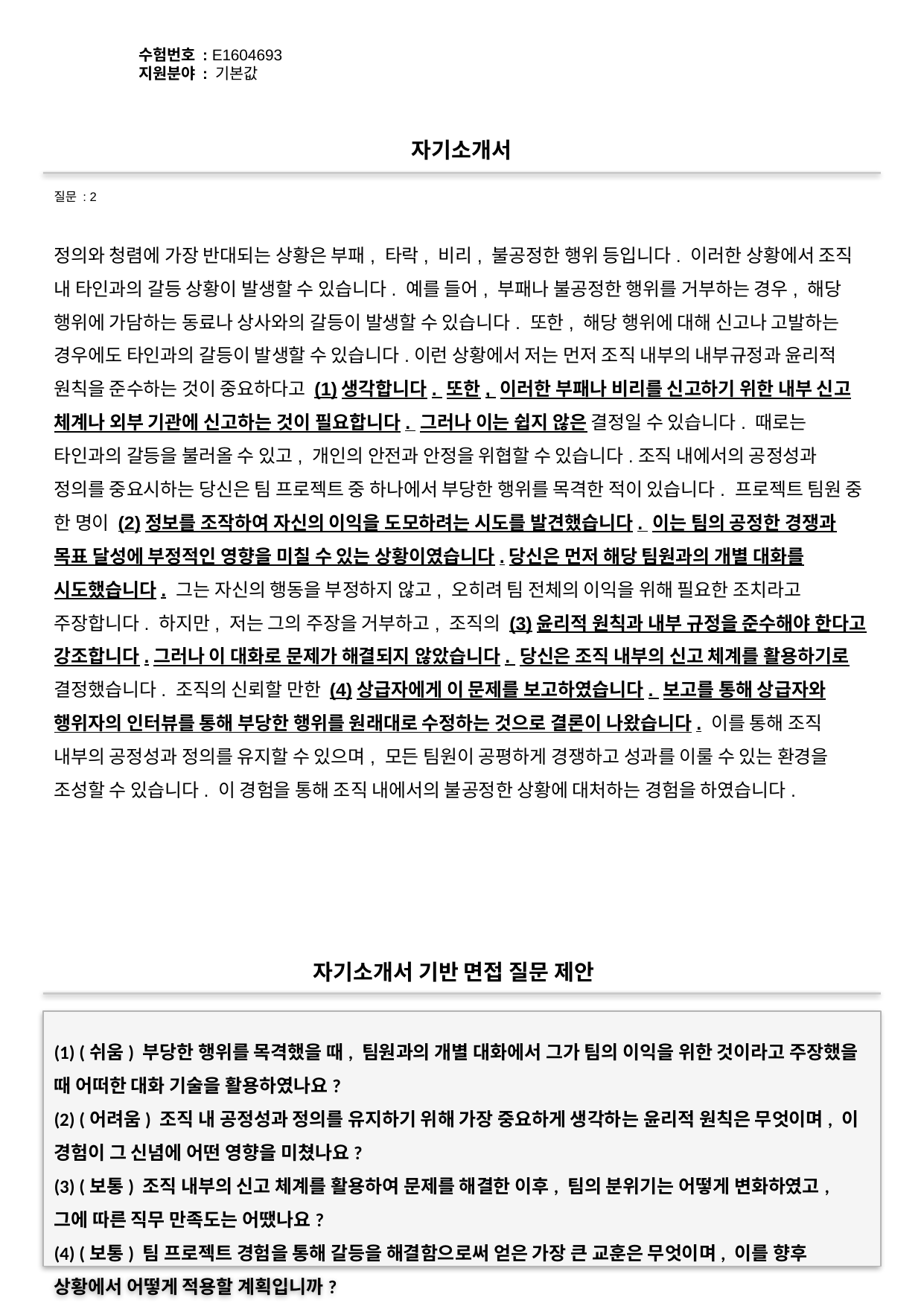

수험번호 : E1604693
지원분야 : 기본값
#

자기소개서

질문 : 2

정의와 청렴에 가장 반대되는 상황은 부패, 타락, 비리, 불공정한 행위 등입니다. 이러한 상황에서 조직 내 타인과의 갈등 상황이 발생할 수 있습니다. 예를 들어, 부패나 불공정한 행위를 거부하는 경우, 해당 행위에 가담하는 동료나 상사와의 갈등이 발생할 수 있습니다. 또한, 해당 행위에 대해 신고나 고발하는 경우에도 타인과의 갈등이 발생할 수 있습니다.이런 상황에서 저는 먼저 조직 내부의 내부규정과 윤리적 원칙을 준수하는 것이 중요하다고 (1)생각합니다. 또한, 이러한 부패나 비리를 신고하기 위한 내부 신고 체계나 외부 기관에 신고하는 것이 필요합니다. 그러나 이는 쉽지 않은 결정일 수 있습니다. 때로는 타인과의 갈등을 불러올 수 있고, 개인의 안전과 안정을 위협할 수 있습니다.조직 내에서의 공정성과 정의를 중요시하는 당신은 팀 프로젝트 중 하나에서 부당한 행위를 목격한 적이 있습니다. 프로젝트 팀원 중 한 명이 (2)정보를 조작하여 자신의 이익을 도모하려는 시도를 발견했습니다. 이는 팀의 공정한 경쟁과 목표 달성에 부정적인 영향을 미칠 수 있는 상황이였습니다.당신은 먼저 해당 팀원과의 개별 대화를 시도했습니다. 그는 자신의 행동을 부정하지 않고, 오히려 팀 전체의 이익을 위해 필요한 조치라고 주장합니다. 하지만, 저는 그의 주장을 거부하고, 조직의 (3)윤리적 원칙과 내부 규정을 준수해야 한다고 강조합니다.그러나 이 대화로 문제가 해결되지 않았습니다. 당신은 조직 내부의 신고 체계를 활용하기로 결정했습니다. 조직의 신뢰할 만한 (4)상급자에게 이 문제를 보고하였습니다. 보고를 통해 상급자와 행위자의 인터뷰를 통해 부당한 행위를 원래대로 수정하는 것으로 결론이 나왔습니다. 이를 통해 조직 내부의 공정성과 정의를 유지할 수 있으며, 모든 팀원이 공평하게 경쟁하고 성과를 이룰 수 있는 환경을 조성할 수 있습니다. 이 경험을 통해 조직 내에서의 불공정한 상황에 대처하는 경험을 하였습니다.

자기소개서 기반 면접 질문 제안

(1) (쉬움) 부당한 행위를 목격했을 때, 팀원과의 개별 대화에서 그가 팀의 이익을 위한 것이라고 주장했을 때 어떠한 대화 기술을 활용하였나요?
(2) (어려움) 조직 내 공정성과 정의를 유지하기 위해 가장 중요하게 생각하는 윤리적 원칙은 무엇이며, 이 경험이 그 신념에 어떤 영향을 미쳤나요?
(3) (보통) 조직 내부의 신고 체계를 활용하여 문제를 해결한 이후, 팀의 분위기는 어떻게 변화하였고, 그에 따른 직무 만족도는 어땠나요?
(4) (보통) 팀 프로젝트 경험을 통해 갈등을 해결함으로써 얻은 가장 큰 교훈은 무엇이며, 이를 향후 상황에서 어떻게 적용할 계획입니까?